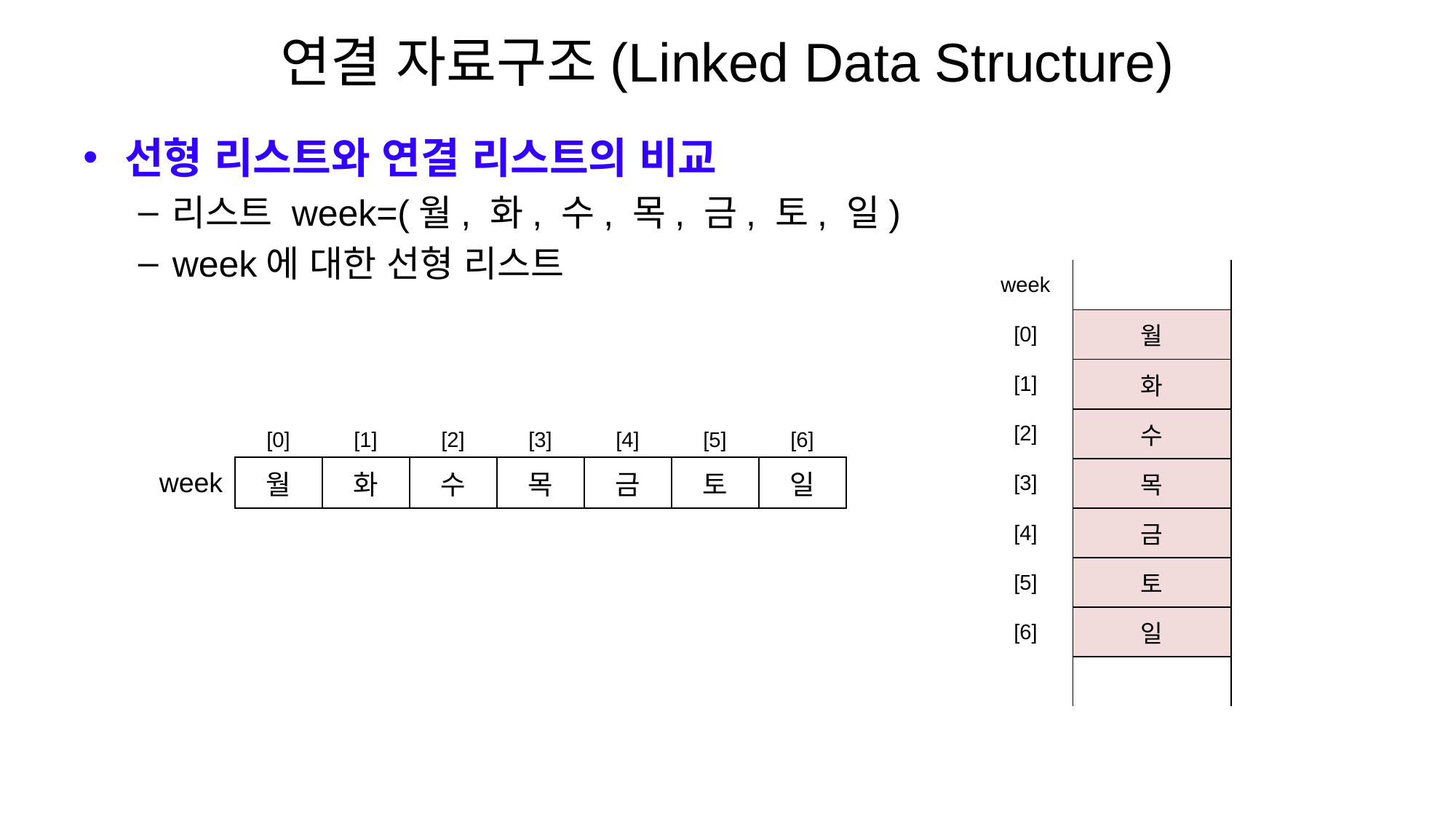

# 연결 자료구조(Linked Data Structure)
선형 리스트와 연결 리스트의 비교
리스트 week=(월, 화, 수, 목, 금, 토, 일)
week에 대한 선형 리스트

| week |  |
| --- | --- |
| [0] | 월 |
| [1] | 화 |
| [2] | 수 |
| [3] | 목 |
| [4] | 금 |
| [5] | 토 |
| [6] | 일 |
|  |  |
|  | [0] | [1] | [2] | [3] | [4] | [5] | [6] |
| --- | --- | --- | --- | --- | --- | --- | --- |
| week | 월 | 화 | 수 | 목 | 금 | 토 | 일 |